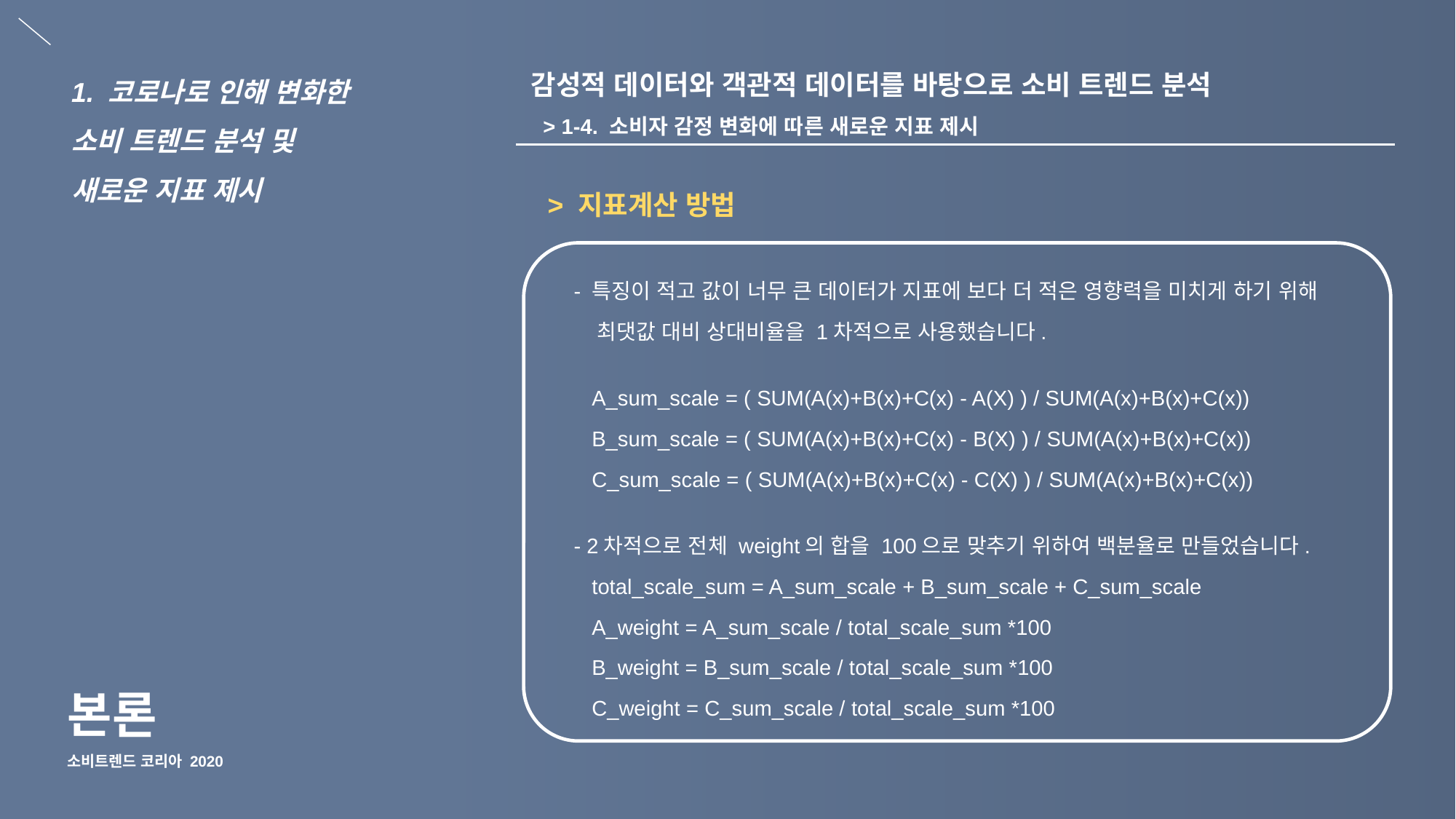

감성적 데이터와 객관적 데이터를 바탕으로 소비 트렌드 분석
  > 1-4. 소비자 감정 변화에 따른 새로운 지표 제시
1. 코로나로 인해 변화한
소비 트렌드 분석 및
새로운 지표 제시
> 지표계산 방법

- 특징이 적고 값이 너무 큰 데이터가 지표에 보다 더 적은 영향력을 미치게 하기 위해
   최댓값 대비 상대비율을 1차적으로 사용했습니다.

   A_sum_scale = ( SUM(A(x)+B(x)+C(x) - A(X) ) / SUM(A(x)+B(x)+C(x))
   B_sum_scale = ( SUM(A(x)+B(x)+C(x) - B(X) ) / SUM(A(x)+B(x)+C(x))
   C_sum_scale = ( SUM(A(x)+B(x)+C(x) - C(X) ) / SUM(A(x)+B(x)+C(x))

- 2차적으로 전체 weight의 합을 100으로 맞추기 위하여 백분율로 만들었습니다.
   total_scale_sum = A_sum_scale + B_sum_scale + C_sum_scale
   A_weight = A_sum_scale / total_scale_sum *100
   B_weight = B_sum_scale / total_scale_sum *100
   C_weight = C_sum_scale / total_scale_sum *100

본론
소비트렌드 코리아 2020